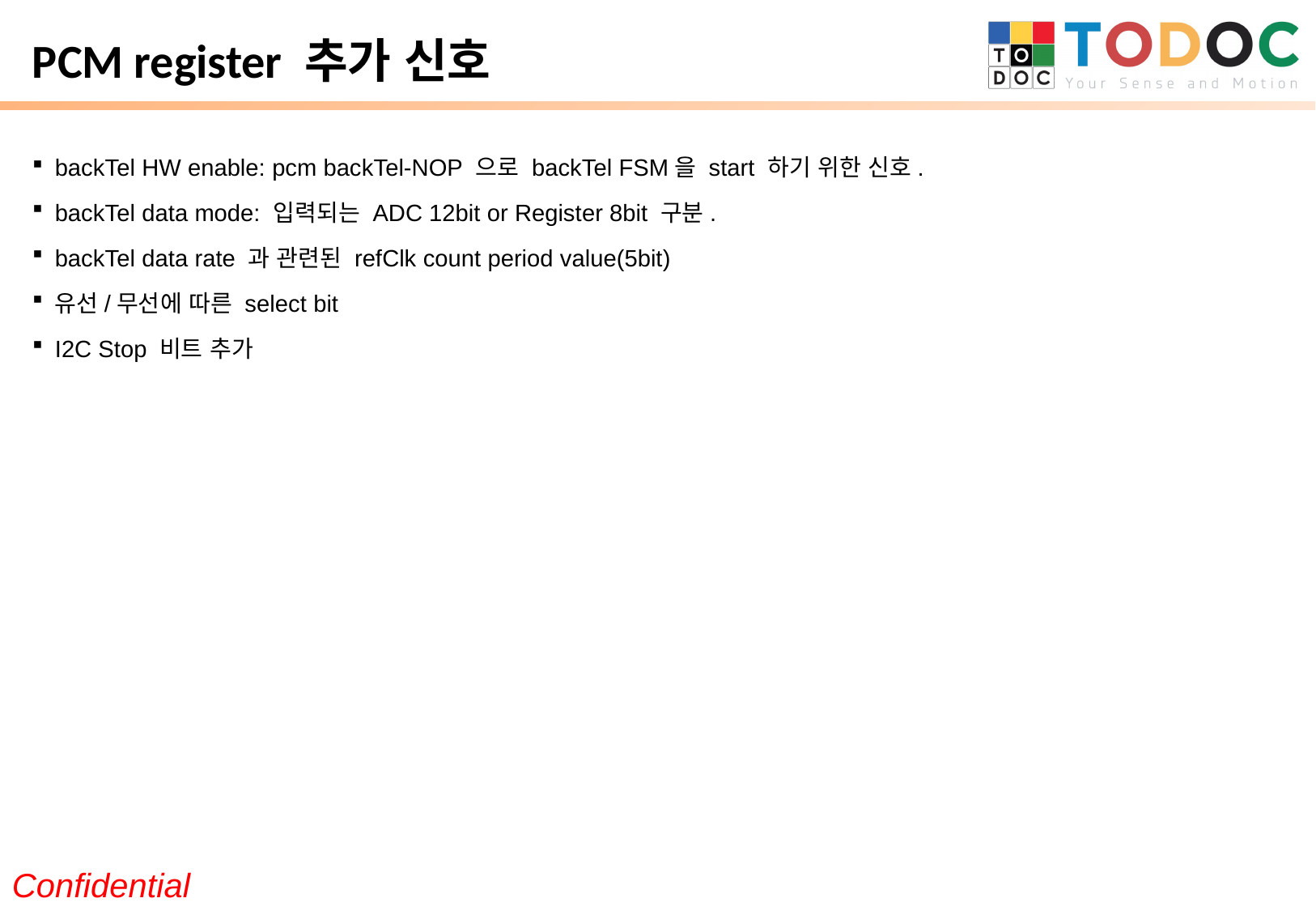

# PCM register 추가 신호
backTel HW enable: pcm backTel-NOP 으로 backTel FSM을 start 하기 위한 신호.
backTel data mode: 입력되는 ADC 12bit or Register 8bit 구분.
backTel data rate 과 관련된 refClk count period value(5bit)
유선/무선에 따른 select bit
I2C Stop 비트 추가